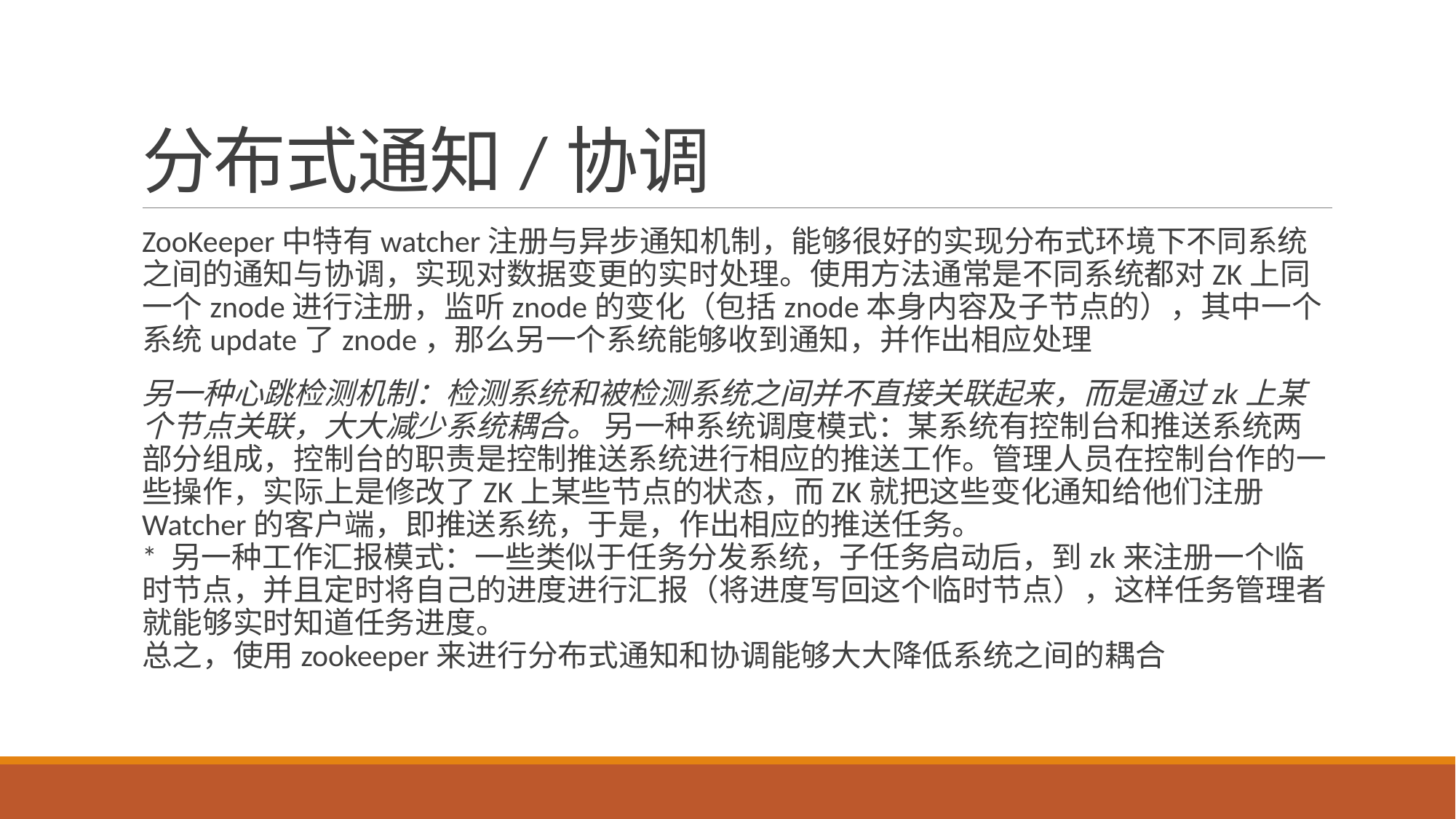

# 分布式通知/协调
ZooKeeper中特有watcher注册与异步通知机制，能够很好的实现分布式环境下不同系统之间的通知与协调，实现对数据变更的实时处理。使用方法通常是不同系统都对ZK上同一个znode进行注册，监听znode的变化（包括znode本身内容及子节点的），其中一个系统update了znode，那么另一个系统能够收到通知，并作出相应处理
另一种心跳检测机制：检测系统和被检测系统之间并不直接关联起来，而是通过zk上某个节点关联，大大减少系统耦合。 另一种系统调度模式：某系统有控制台和推送系统两部分组成，控制台的职责是控制推送系统进行相应的推送工作。管理人员在控制台作的一些操作，实际上是修改了ZK上某些节点的状态，而ZK就把这些变化通知给他们注册Watcher的客户端，即推送系统，于是，作出相应的推送任务。
* 另一种工作汇报模式：一些类似于任务分发系统，子任务启动后，到zk来注册一个临时节点，并且定时将自己的进度进行汇报（将进度写回这个临时节点），这样任务管理者就能够实时知道任务进度。
总之，使用zookeeper来进行分布式通知和协调能够大大降低系统之间的耦合